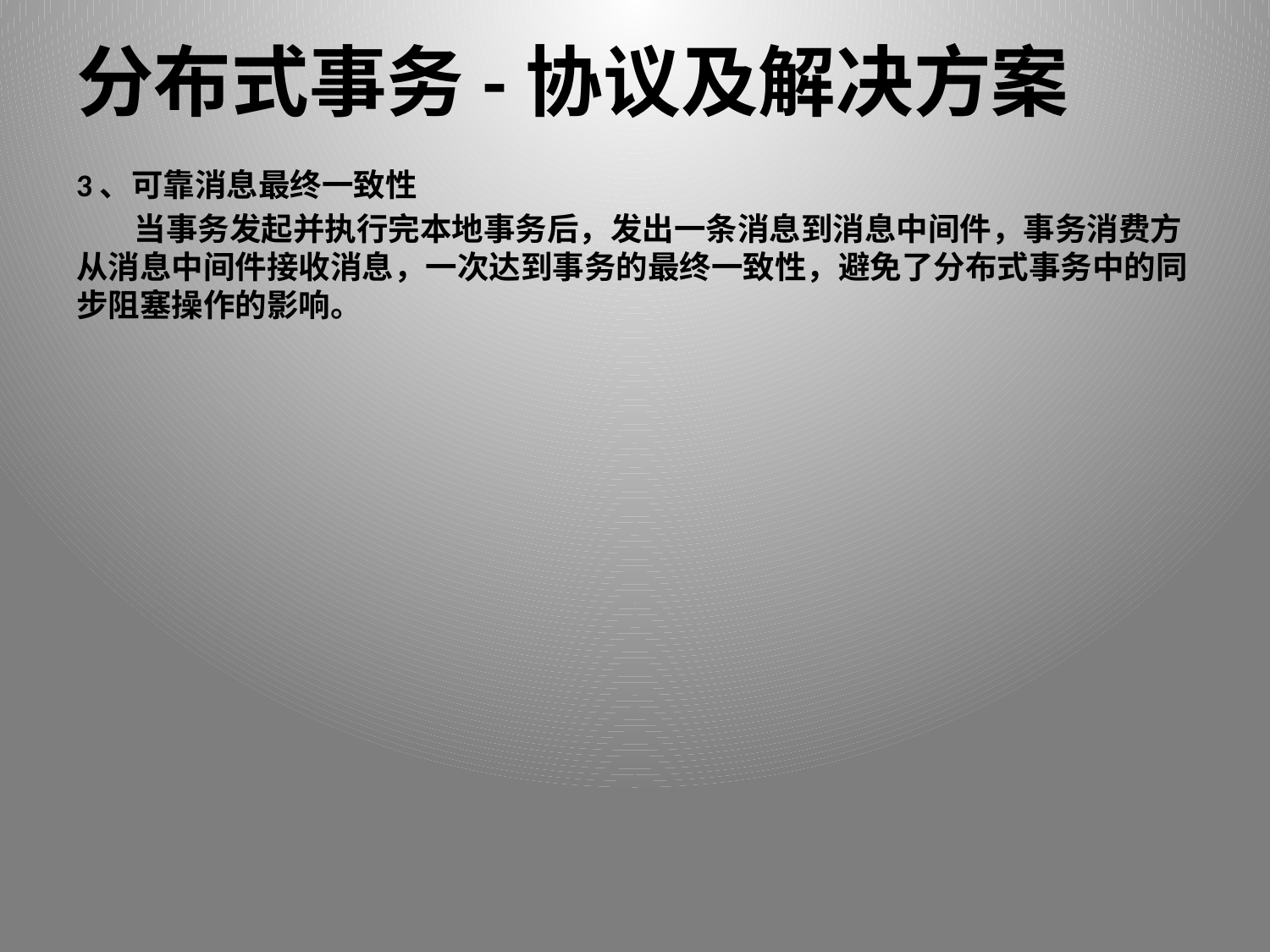

# 分布式事务-协议及解决方案
3、可靠消息最终一致性
       当事务发起并执行完本地事务后，发出一条消息到消息中间件，事务消费方从消息中间件接收消息，一次达到事务的最终一致性，避免了分布式事务中的同步阻塞操作的影响。